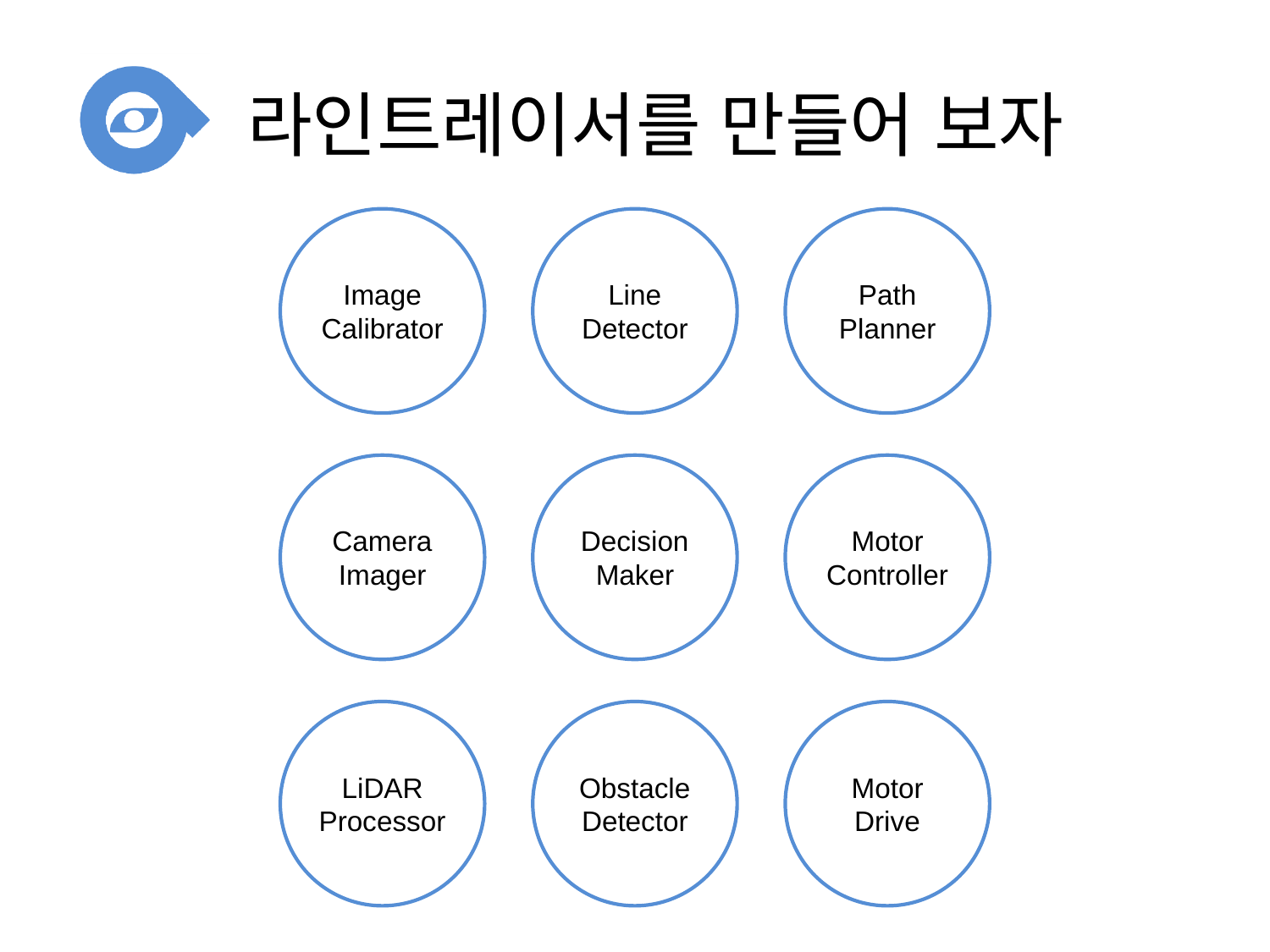

# 라인트레이서를 만들어 보자
Image
Calibrator
Line Detector
Path Planner
Camera
Imager
Decision
Maker
Motor Controller
LiDAR
Processor
Obstacle
Detector
Motor Drive